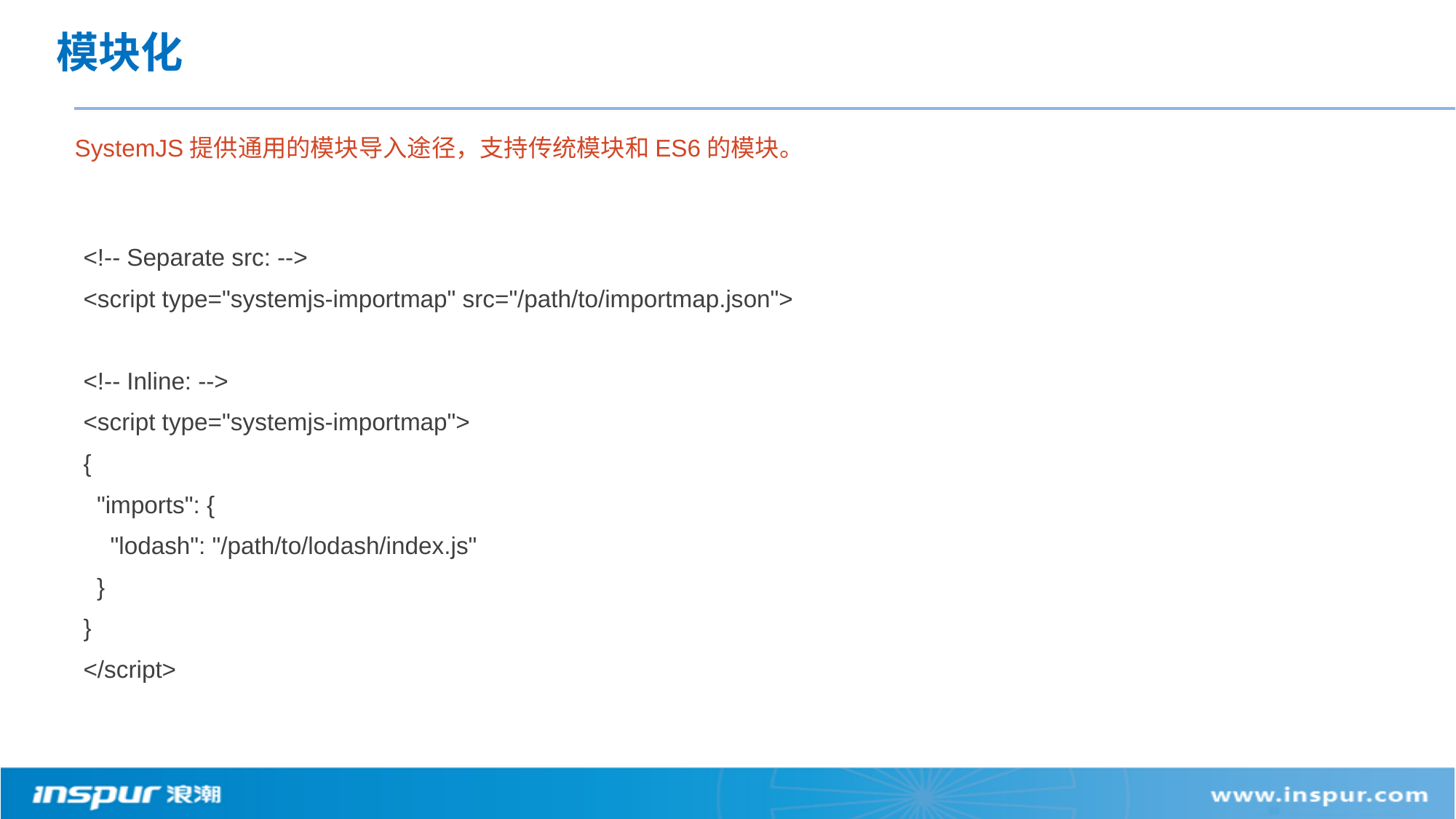

# 模块化
SystemJS提供通用的模块导入途径，支持传统模块和ES6的模块。
<!-- Separate src: -->
<script type="systemjs-importmap" src="/path/to/importmap.json">

<!-- Inline: -->
<script type="systemjs-importmap">
{
  "imports": {
    "lodash": "/path/to/lodash/index.js"
  }
}
</script>